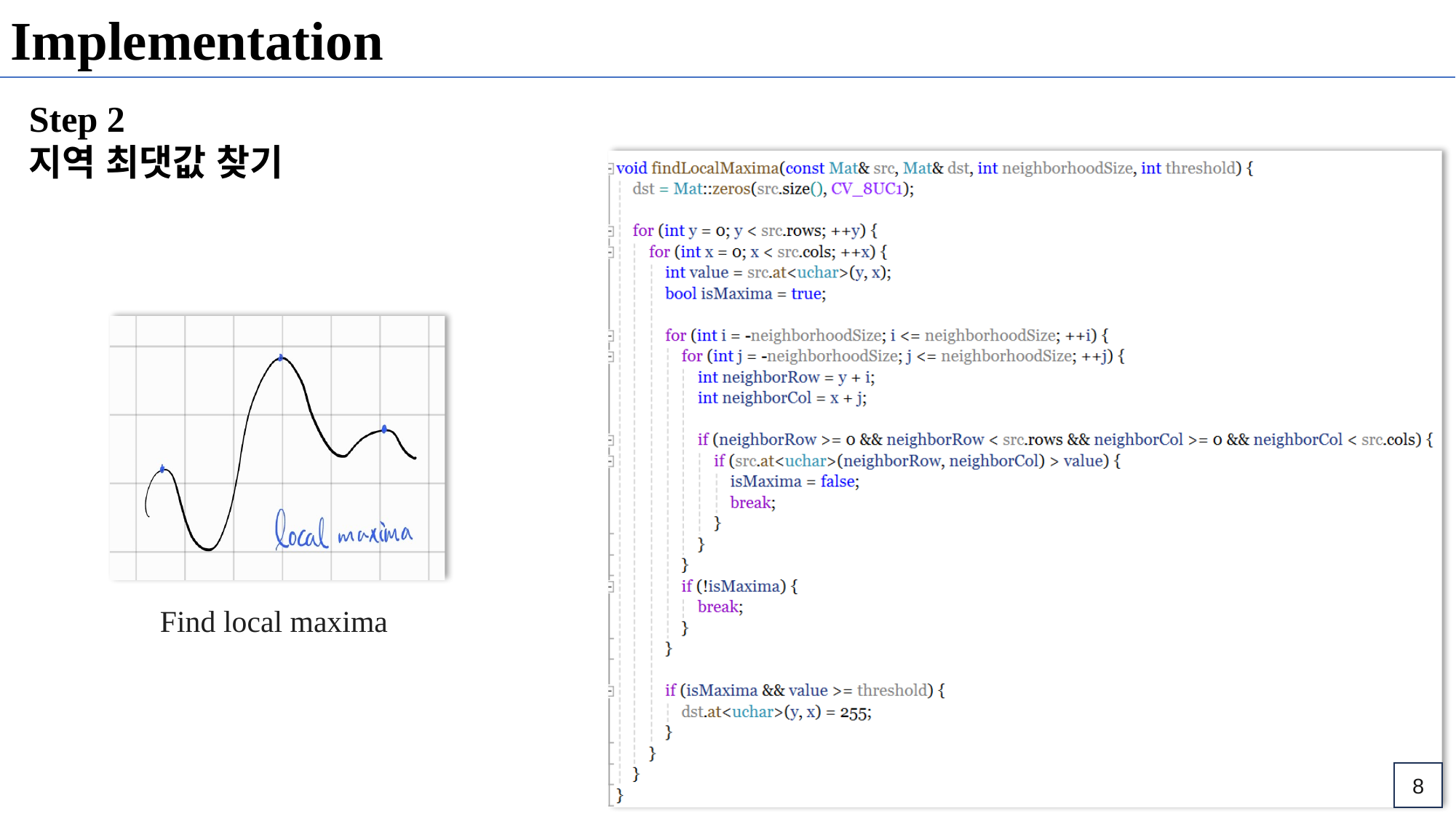

Implementation
Step 2
지역 최댓값 찾기

Find local maxima
8